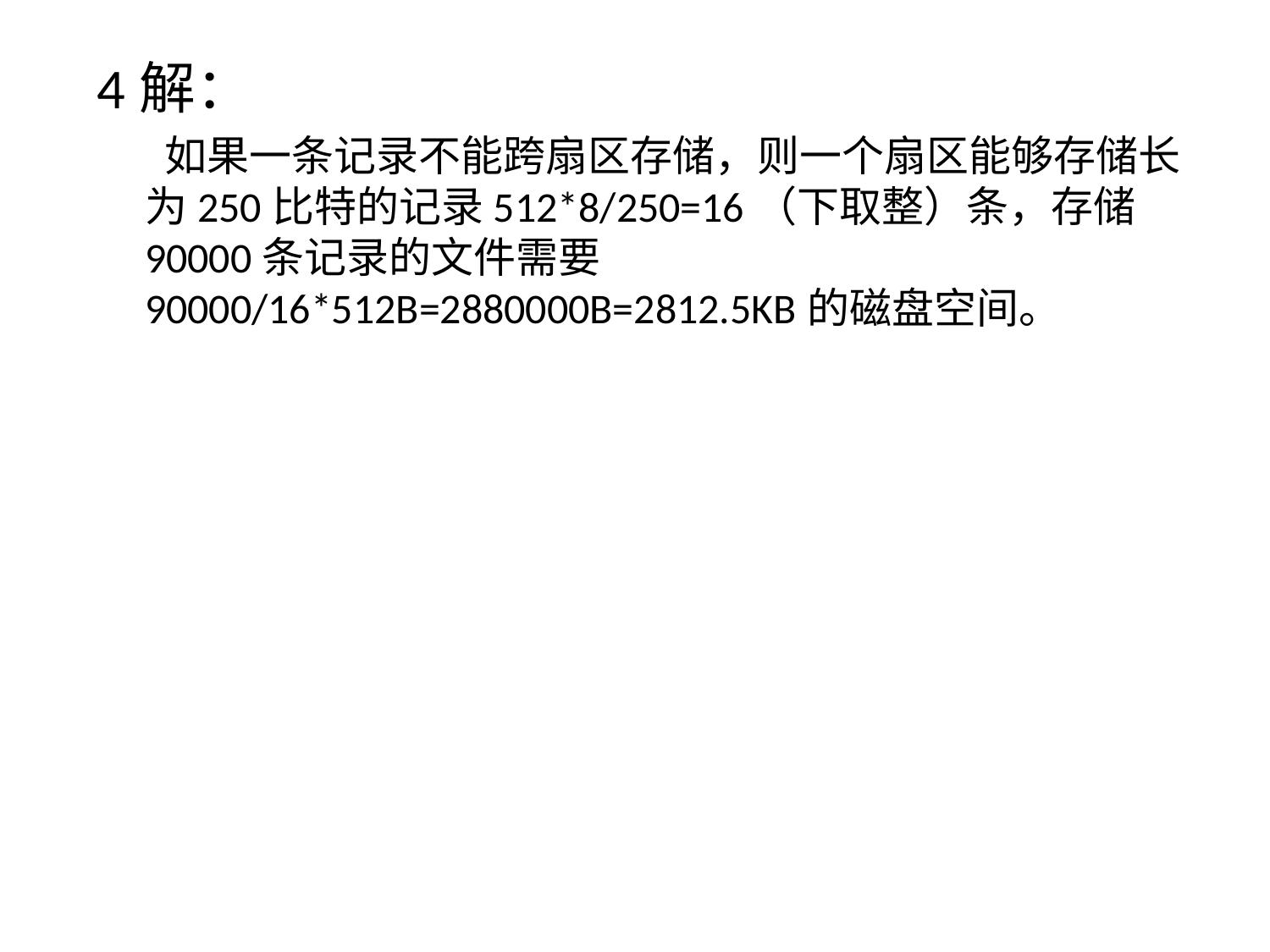

4解：
      如果一条记录不能跨扇区存储，则一个扇区能够存储长为250比特的记录512*8/250=16（下取整）条，存储90000条记录的文件需要90000/16*512B=2880000B=2812.5KB的磁盘空间。